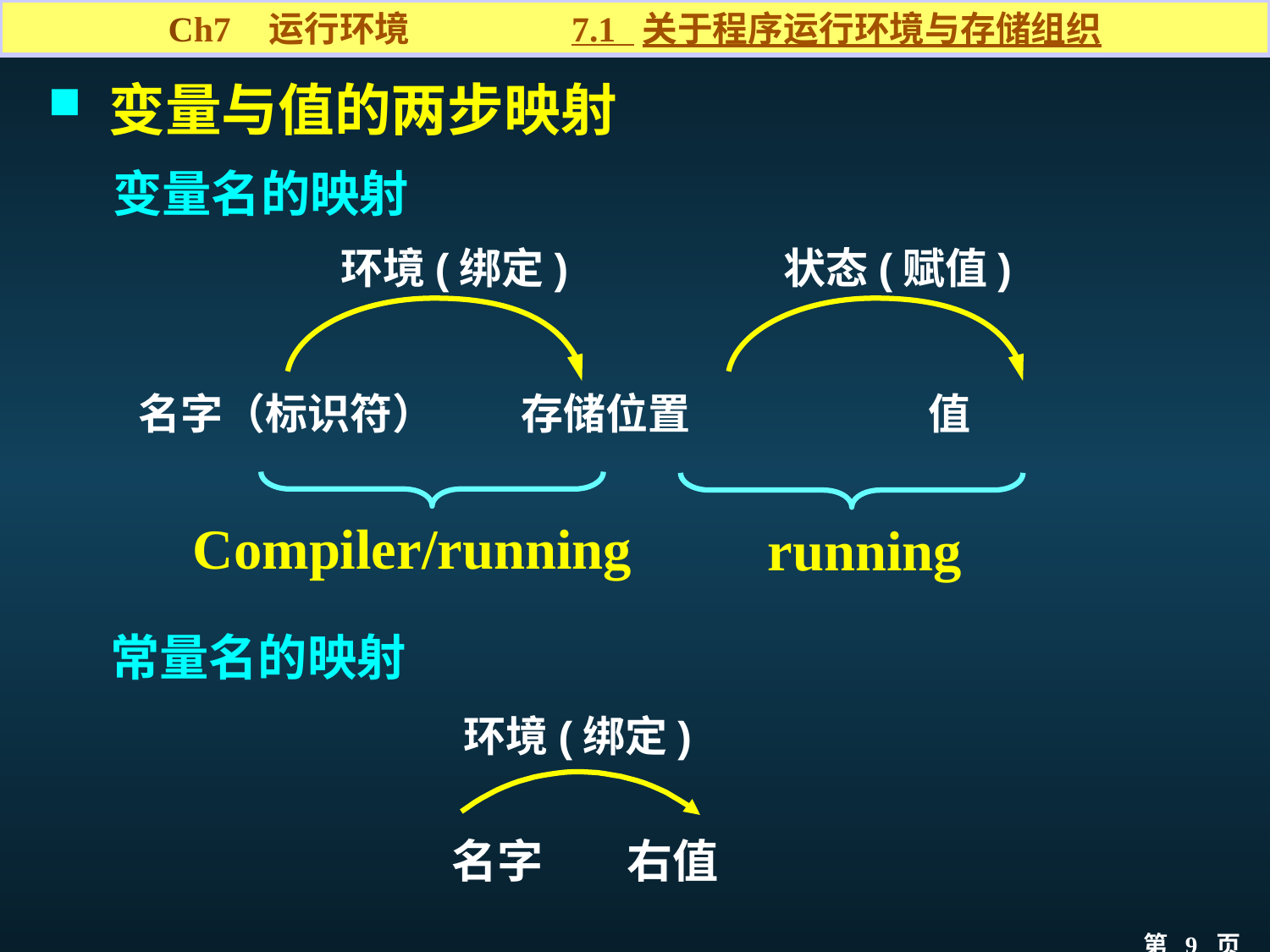

Ch7   运行环境                   7.1  关于程序运行环境与存储组织
# 变量与值的两步映射
变量名的映射
环境(绑定)

    名字（标识符）         存储位置                         值
状态(赋值)

Compiler/running

running
常量名的映射
环境(绑定)

名字        右值